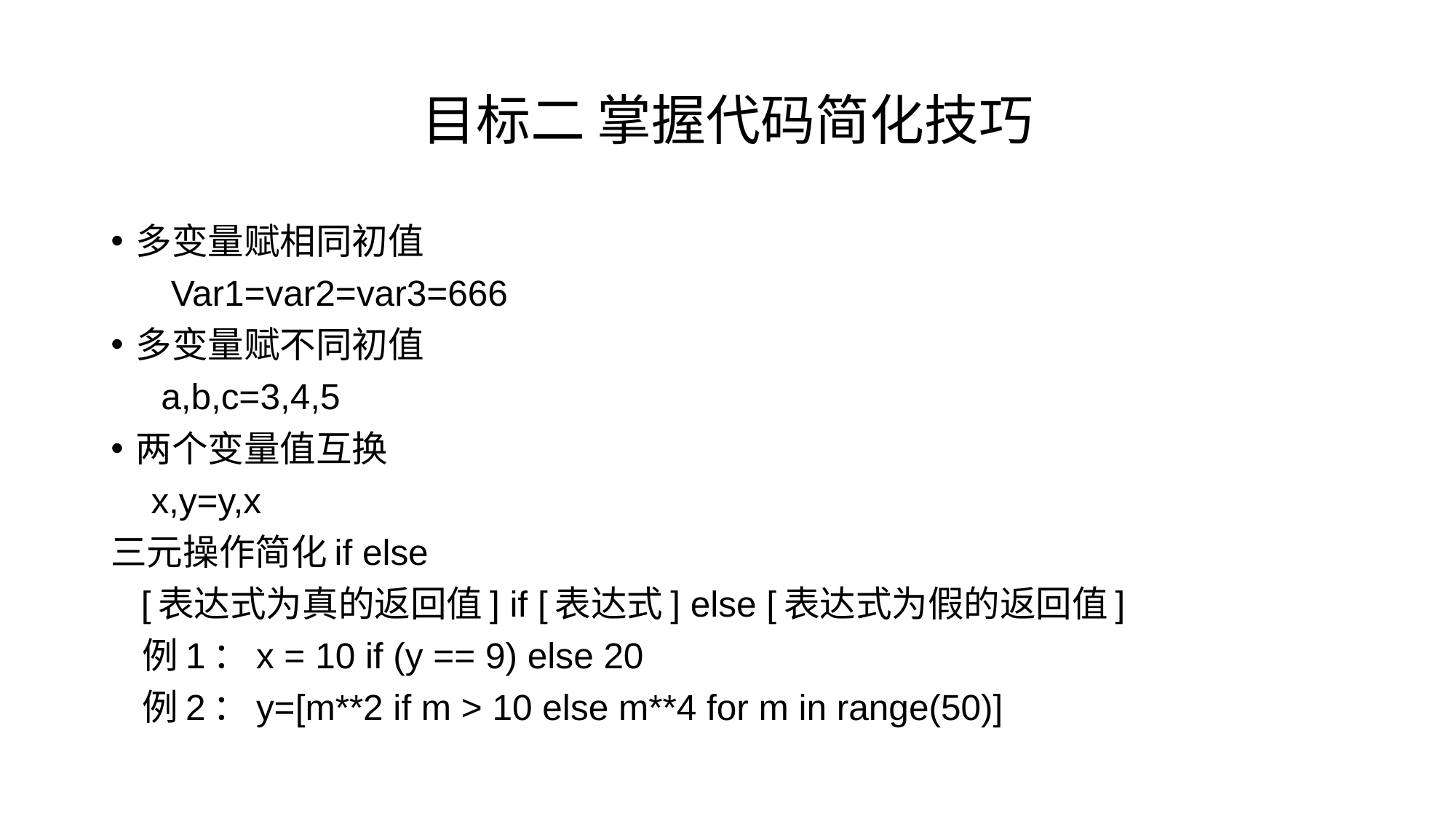

# 目标二 掌握代码简化技巧
多变量赋相同初值
      Var1=var2=var3=666
多变量赋不同初值
     a,b,c=3,4,5
两个变量值互换
    x,y=y,x
三元操作简化if else
   [表达式为真的返回值] if [表达式] else [表达式为假的返回值]
   例1：x = 10 if (y == 9) else 20
   例2：y=[m**2 if m > 10 else m**4 for m in range(50)]